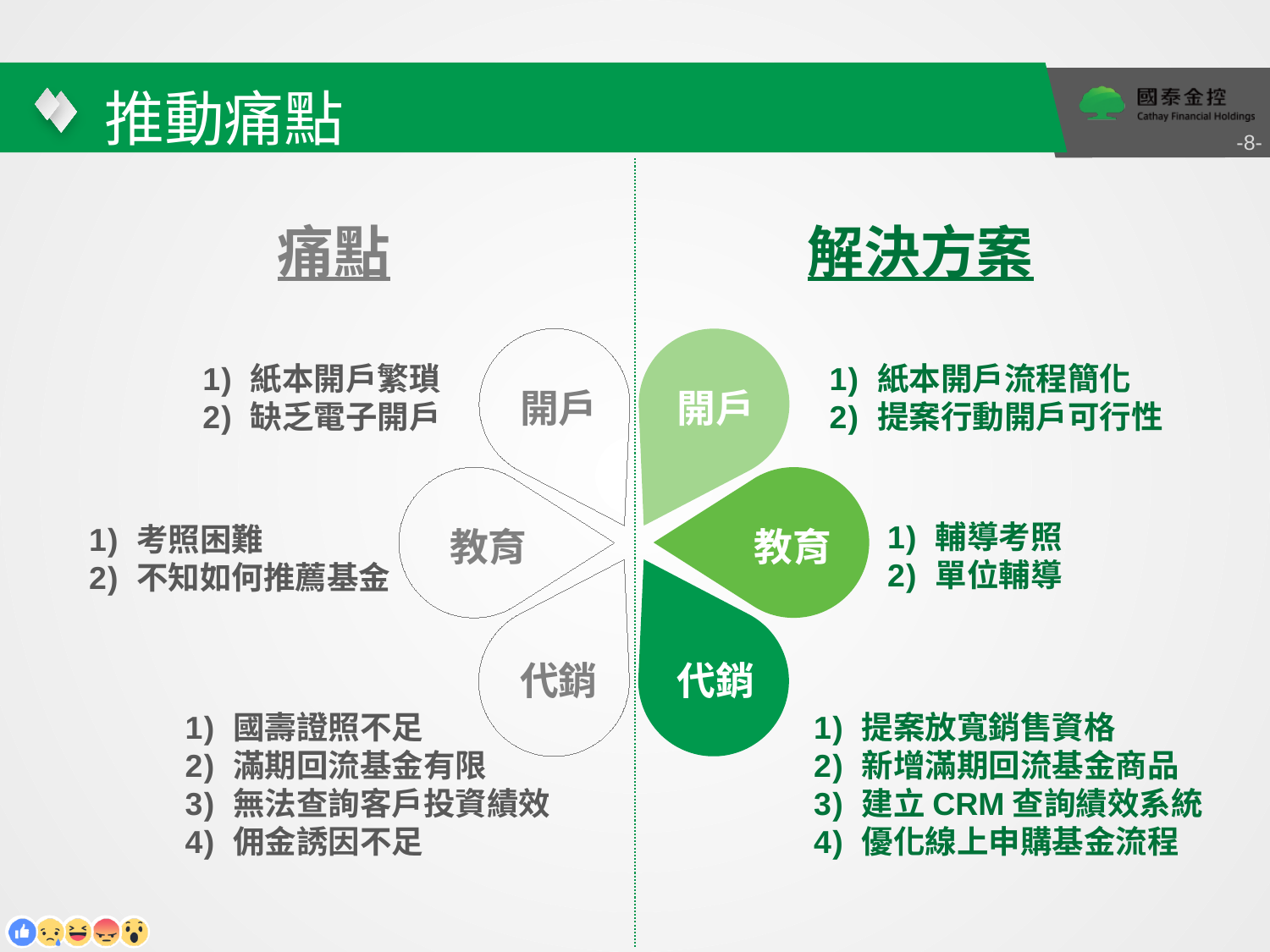

# 推動痛點
-8-
痛點
解決方案

開戶

教育

代銷
紙本開戶流程簡化
提案行動開戶可行性
輔導考照
單位輔導
提案放寬銷售資格
新增滿期回流基金商品
建立CRM查詢績效系統
優化線上申購基金流程

紙本開戶繁瑣
缺乏電子開戶
開戶

考照困難
不知如何推薦基金
教育

代銷
國壽證照不足
滿期回流基金有限
無法查詢客戶投資績效
佣金誘因不足